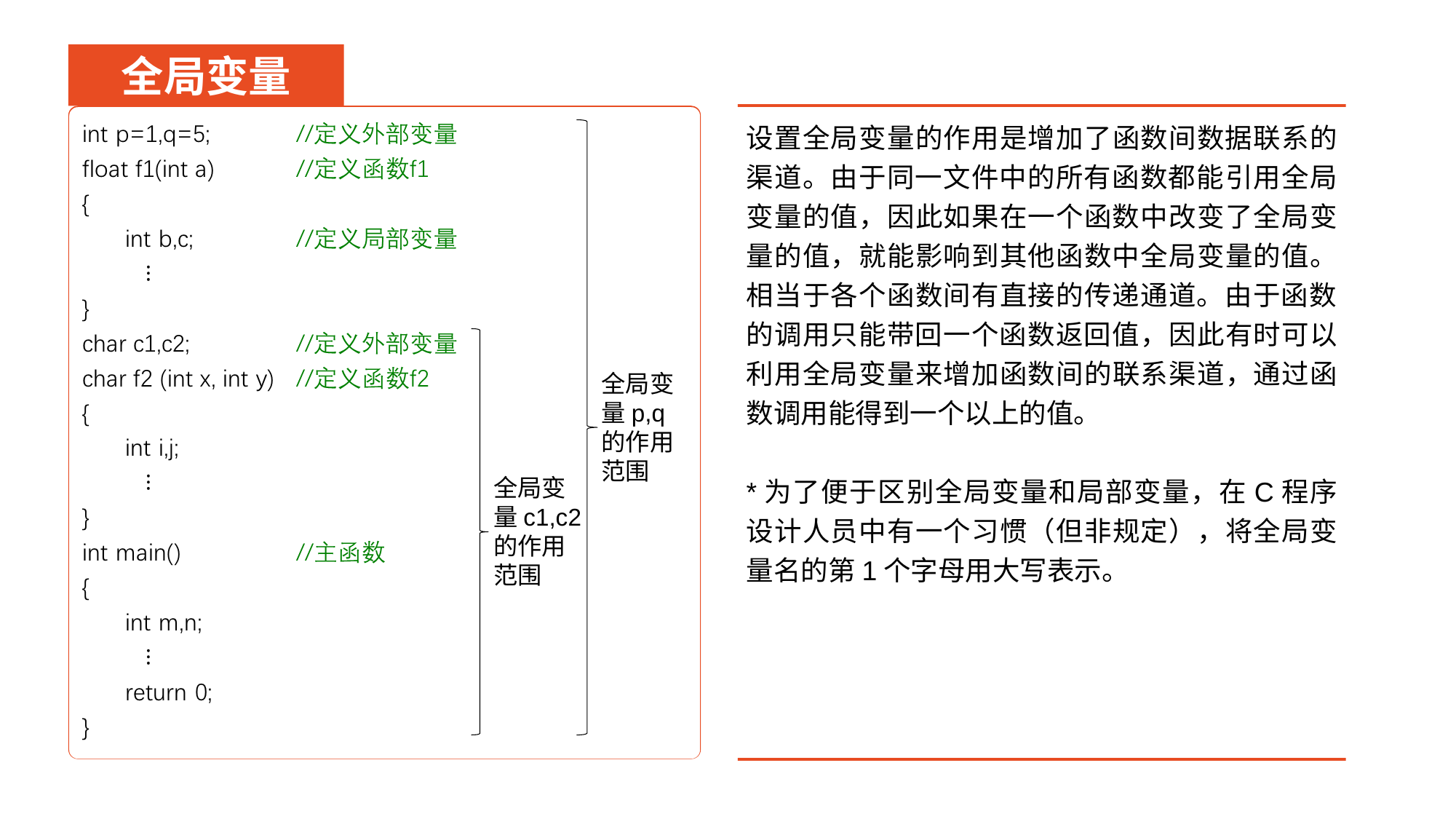

全局变量

设置全局变量的作用是增加了函数间数据联系的渠道。由于同一文件中的所有函数都能引用全局变量的值，因此如果在一个函数中改变了全局变量的值，就能影响到其他函数中全局变量的值。相当于各个函数间有直接的传递通道。由于函数的调用只能带回一个函数返回值，因此有时可以利用全局变量来增加函数间的联系渠道，通过函数调用能得到一个以上的值。

*为了便于区别全局变量和局部变量，在C程序设计人员中有一个习惯（但非规定），将全局变量名的第1个字母用大写表示。

全局变量p,q的作用范围
全局变量c1,c2的作用范围